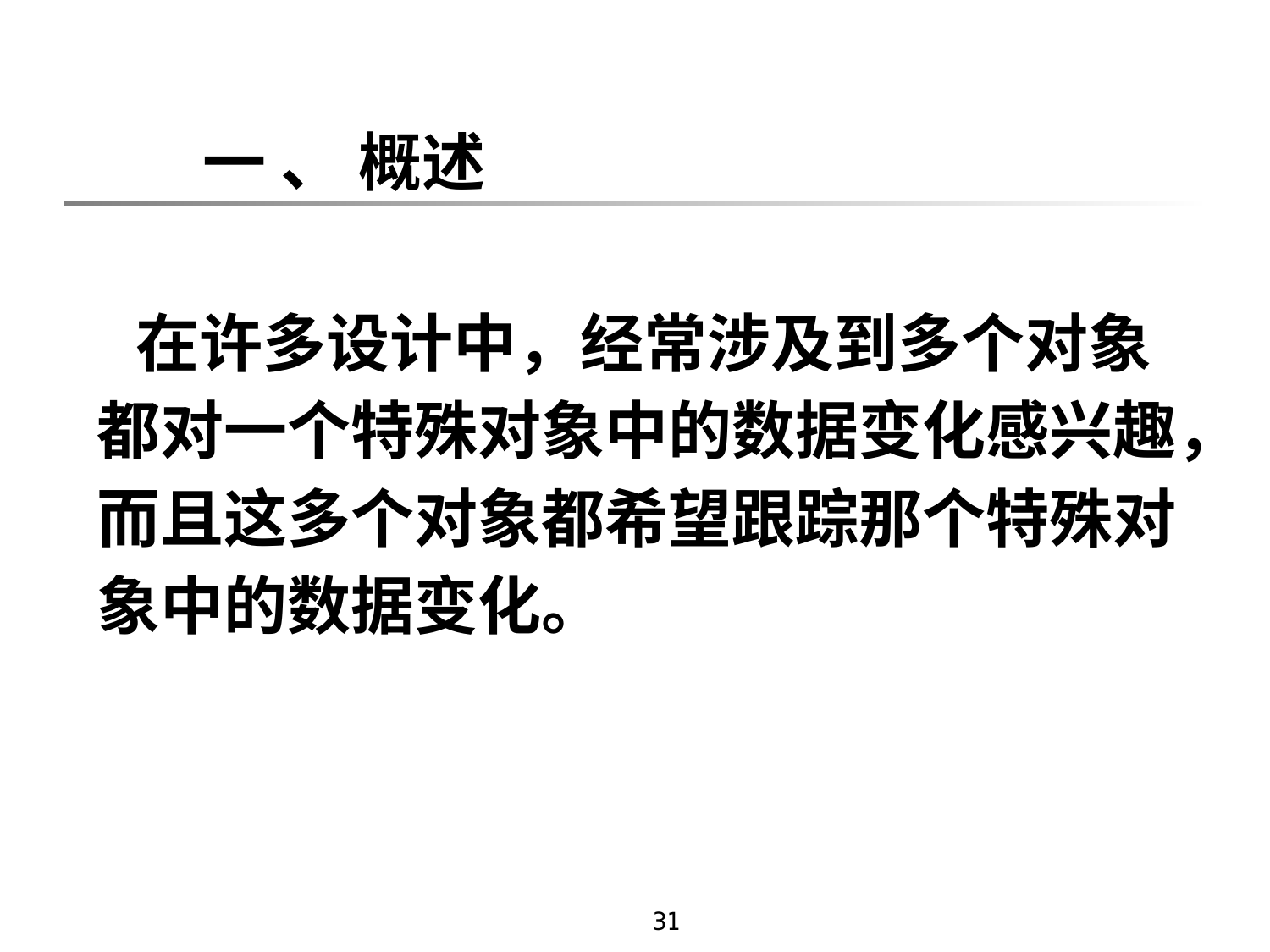

一 、 概述

   在许多设计中，经常涉及到多个对象都对一个特殊对象中的数据变化感兴趣，而且这多个对象都希望跟踪那个特殊对象中的数据变化。

31